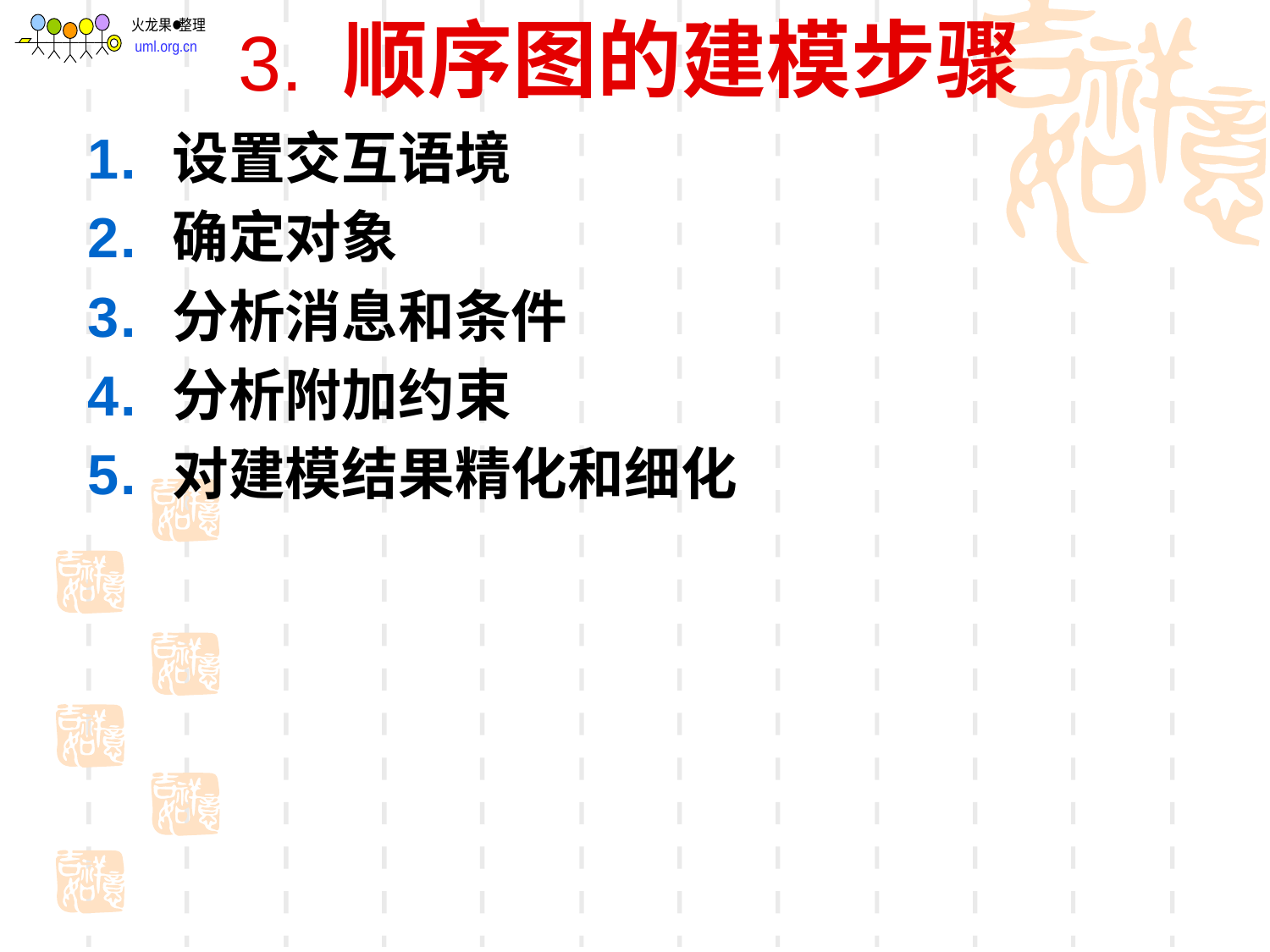

# 3. 顺序图的建模步骤
设置交互语境
确定对象
分析消息和条件
分析附加约束
对建模结果精化和细化